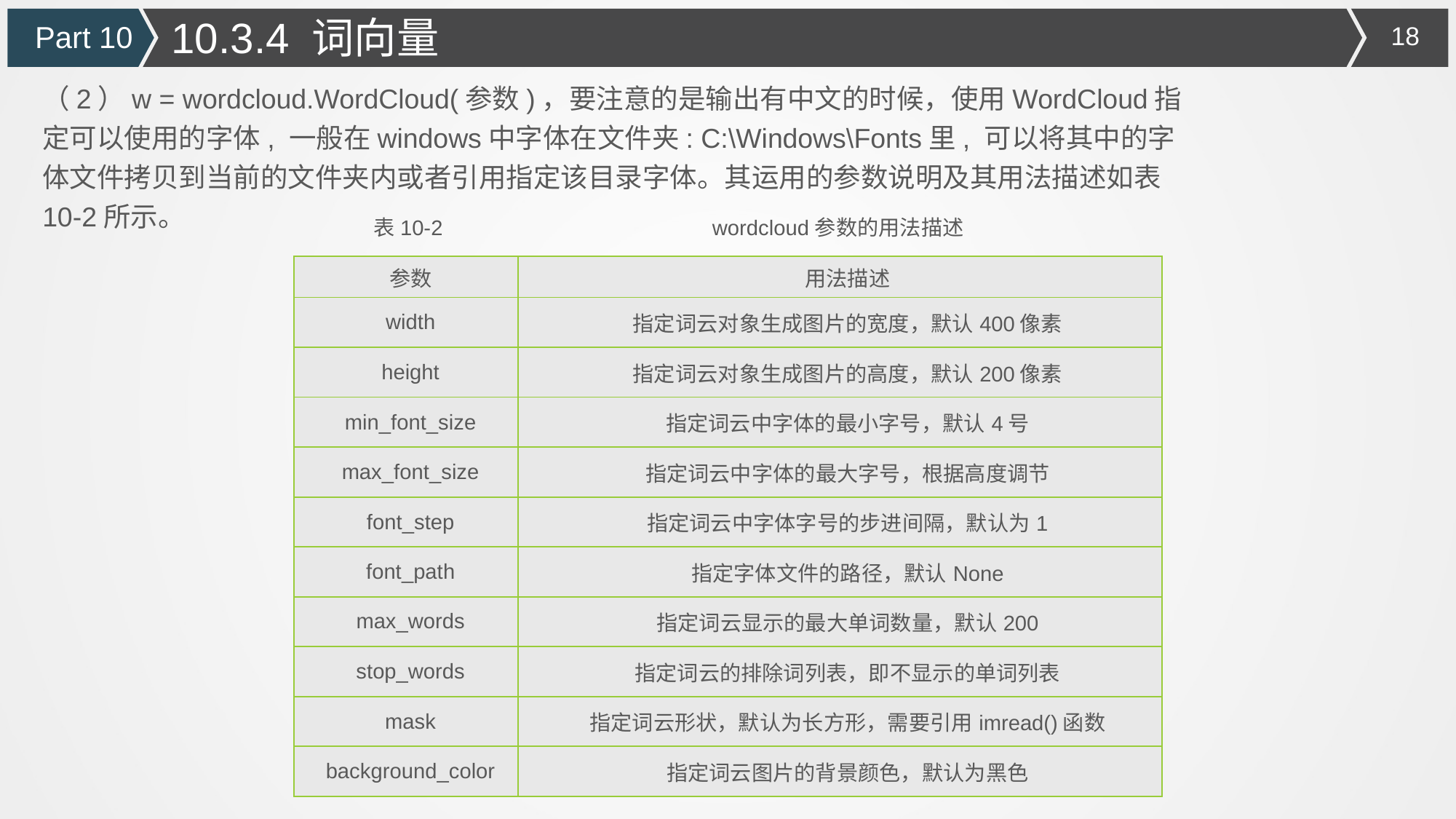

10.3.4 词向量
Part 10
（2）w = wordcloud.WordCloud(参数)，要注意的是输出有中文的时候，使用WordCloud指定可以使用的字体, 一般在windows中字体在文件夹: C:\Windows\Fonts里, 可以将其中的字体文件拷贝到当前的文件夹内或者引用指定该目录字体。其运用的参数说明及其用法描述如表10-2所示。
表10-2                                             wordcloud参数的用法描述

| 参数 | 用法描述 |
| --- | --- |
| width | 指定词云对象生成图片的宽度，默认400像素 |
| height | 指定词云对象生成图片的高度，默认200像素 |
| min\_font\_size | 指定词云中字体的最小字号，默认4号 |
| max\_font\_size | 指定词云中字体的最大字号，根据高度调节 |
| font\_step | 指定词云中字体字号的步进间隔，默认为1 |
| font\_path | 指定字体文件的路径，默认None |
| max\_words | 指定词云显示的最大单词数量，默认200 |
| stop\_words | 指定词云的排除词列表，即不显示的单词列表 |
| mask | 指定词云形状，默认为长方形，需要引用imread()函数 |
| background\_color | 指定词云图片的背景颜色，默认为黑色 |